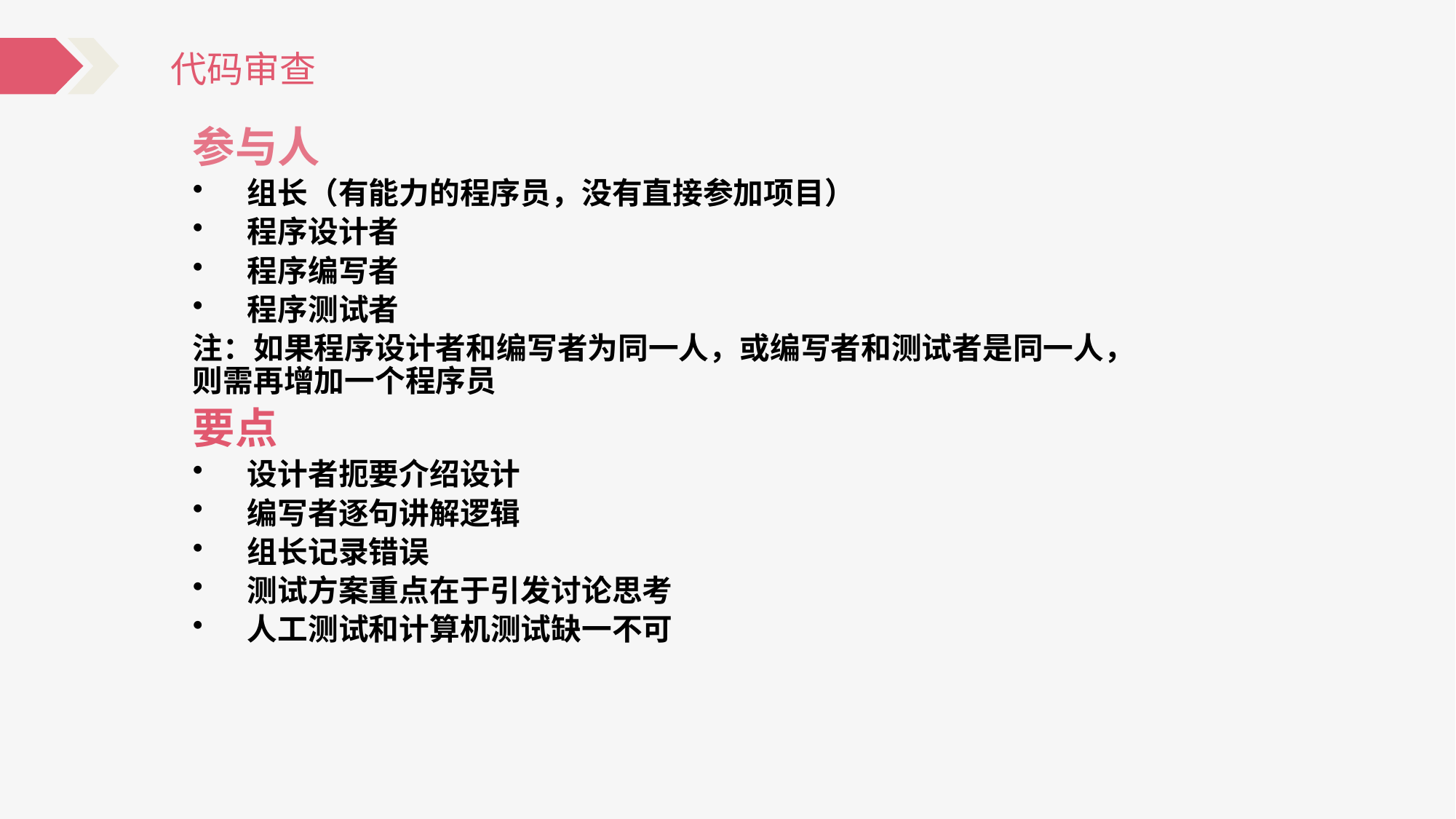

代码审查
参与人
组长（有能力的程序员，没有直接参加项目）
程序设计者
程序编写者
程序测试者
注：如果程序设计者和编写者为同一人，或编写者和测试者是同一人，则需再增加一个程序员
要点
设计者扼要介绍设计
编写者逐句讲解逻辑
组长记录错误
测试方案重点在于引发讨论思考
人工测试和计算机测试缺一不可